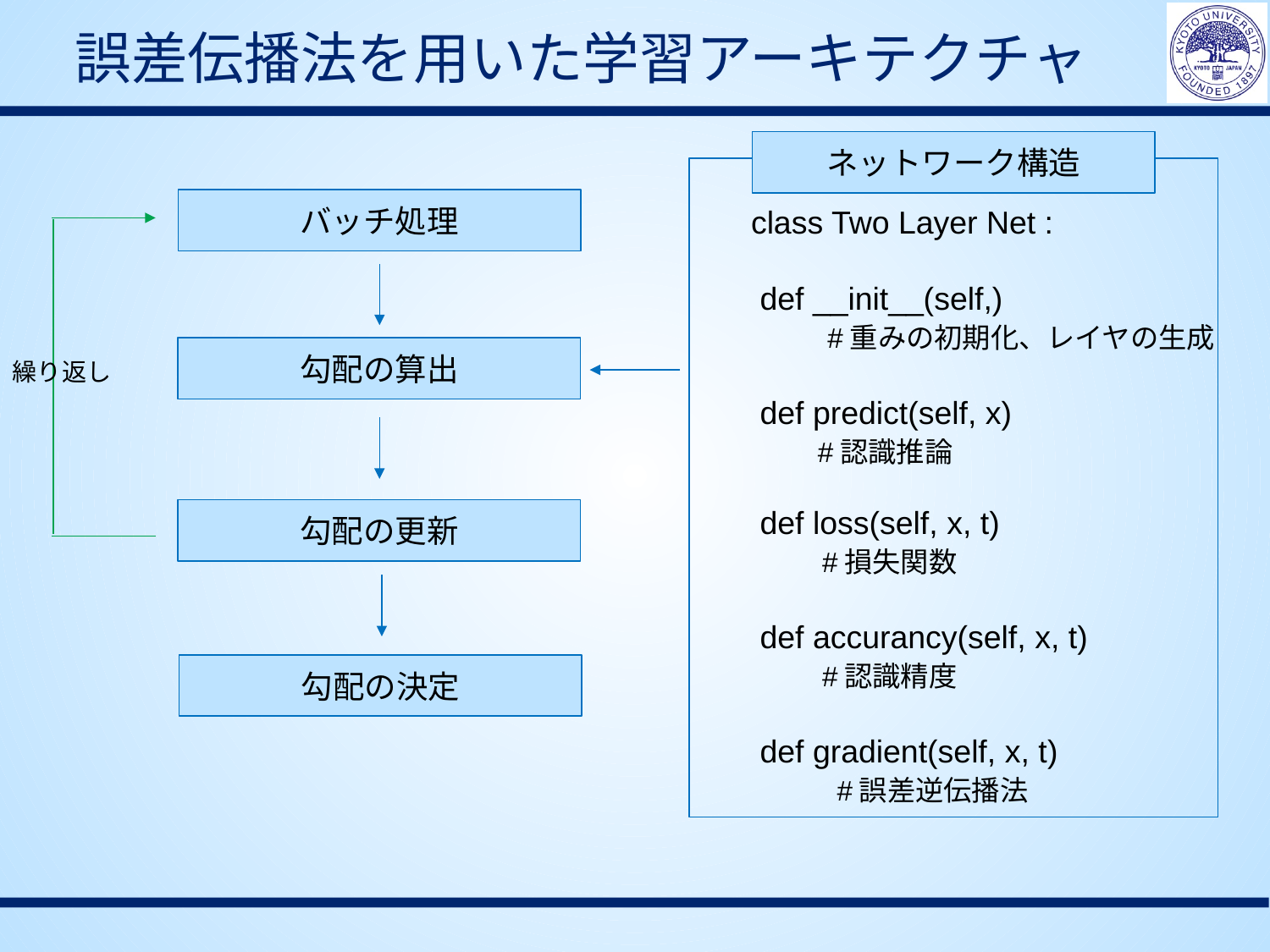

# 誤差伝播法を用いた学習アーキテクチャ
ネットワーク構造

バッチ処理
class Two Layer Net :

 def __init__(self,)
　　 #重みの初期化、レイヤの生成

 def predict(self, x)
　　#認識推論

 def loss(self, x, t)
　　#損失関数

 def accurancy(self, x, t)
　　#認識精度

 def gradient(self, x, t)
 　　#誤差逆伝播法
勾配の算出
繰り返し
勾配の更新
勾配の決定